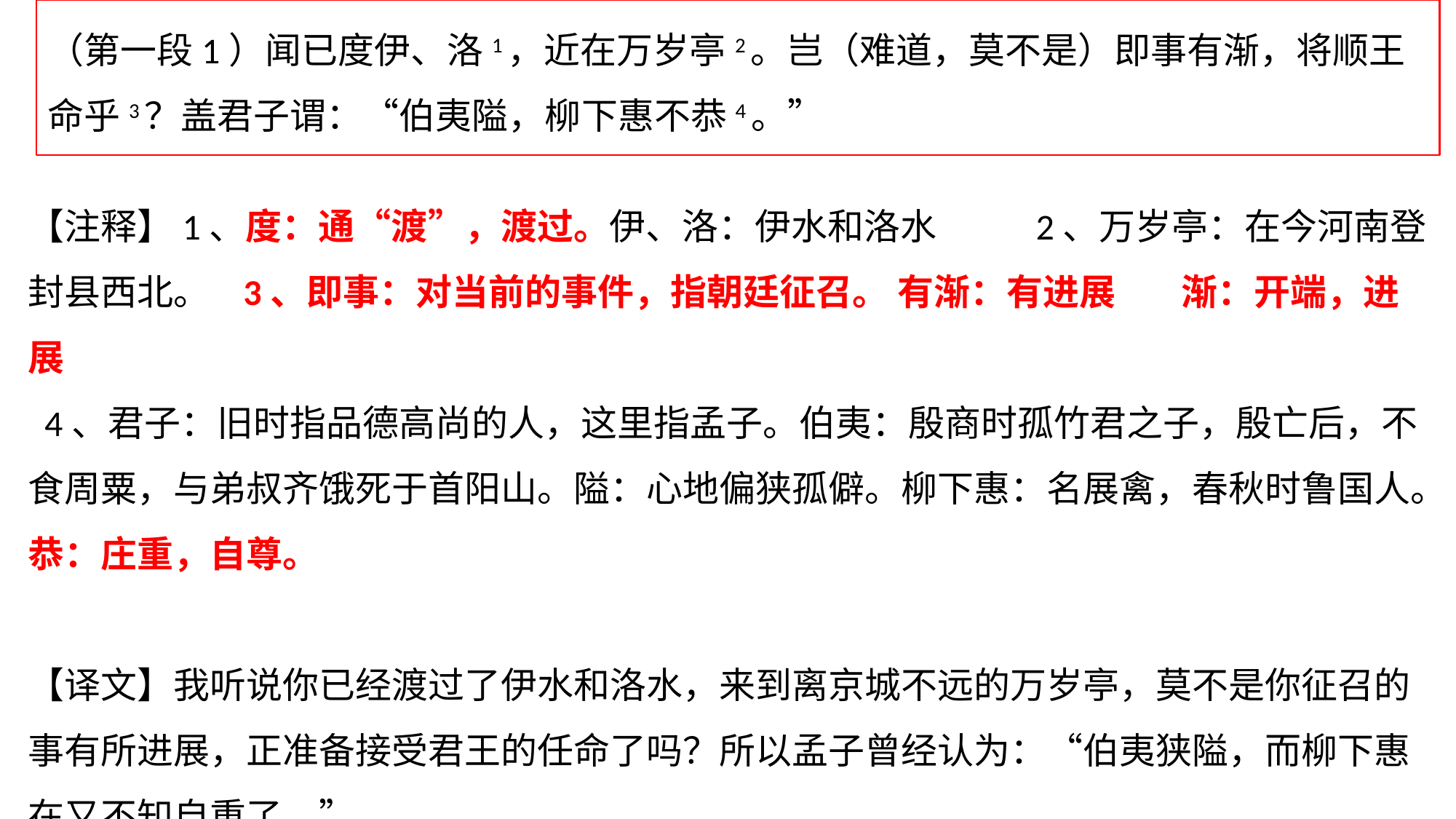

（第一段1）闻已度伊、洛1，近在万岁亭2。岂（难道，莫不是）即事有渐，将顺王命乎3？盖君子谓：“伯夷隘，柳下惠不恭4。”
【注释】1、度：通“渡”，渡过。伊、洛：伊水和洛水           2、万岁亭：在今河南登封县西北。   3、即事：对当前的事件，指朝廷征召。 有渐：有进展        渐：开端，进展
  4、君子：旧时指品德高尚的人，这里指孟子。伯夷：殷商时孤竹君之子，殷亡后，不食周粟，与弟叔齐饿死于首阳山。隘：心地偏狭孤僻。柳下惠：名展禽，春秋时鲁国人。恭：庄重，自尊。

【译文】我听说你已经渡过了伊水和洛水，来到离京城不远的万岁亭，莫不是你征召的事有所进展，正准备接受君王的任命了吗？所以孟子曾经认为：“伯夷狭隘，而柳下惠在又不知自重了。”